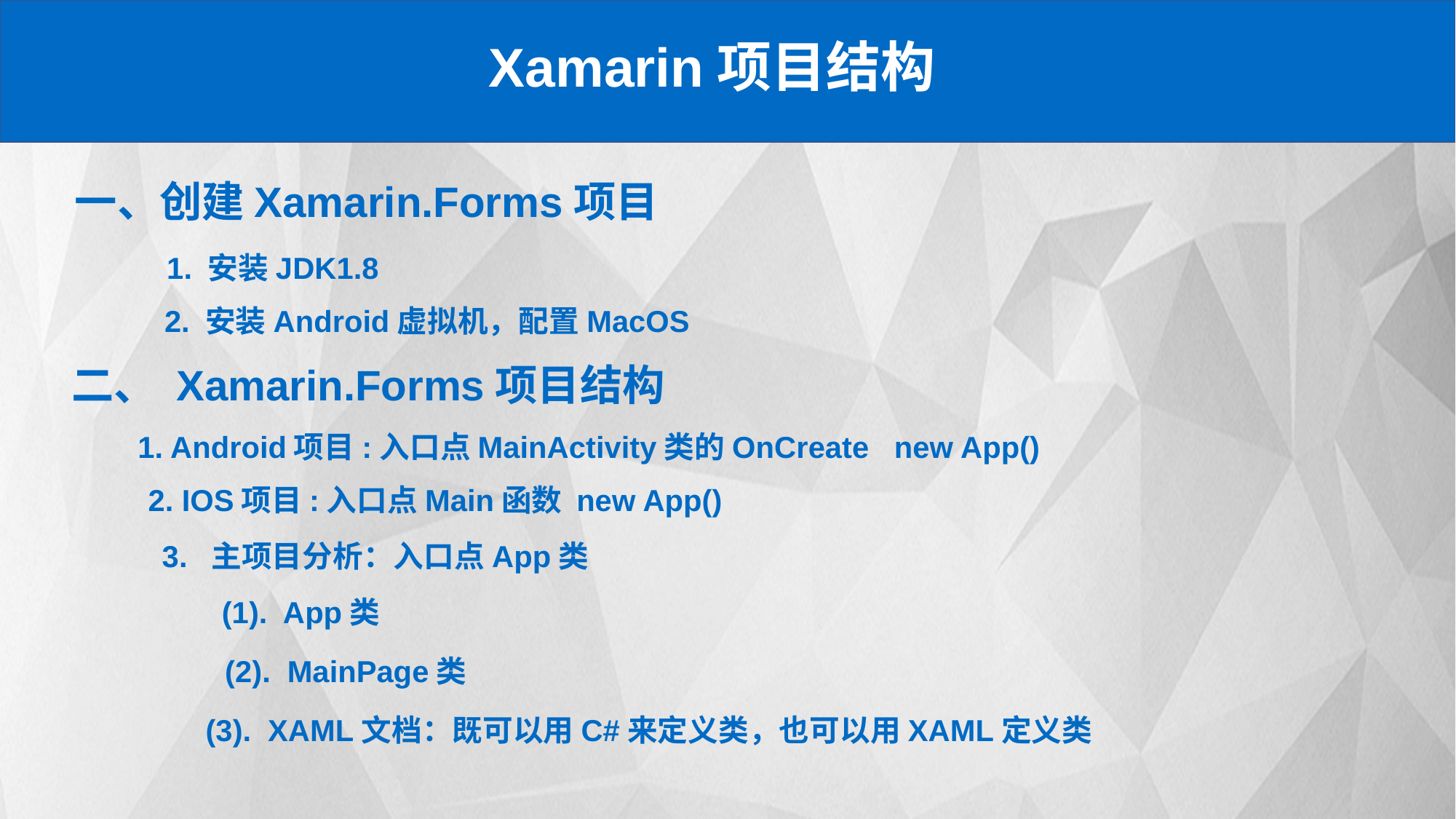

Xamarin项目结构
一、创建Xamarin.Forms项目
1. 安装JDK1.8
2. 安装Android虚拟机，配置MacOS
二、 Xamarin.Forms项目结构
1. Android项目:入口点MainActivity类的OnCreate   new App()
2. IOS项目:入口点Main函数 new App()
3.  主项目分析：入口点App类
(1).  App类
(2).  MainPage类
(3).  XAML文档：既可以用C#来定义类，也可以用XAML定义类